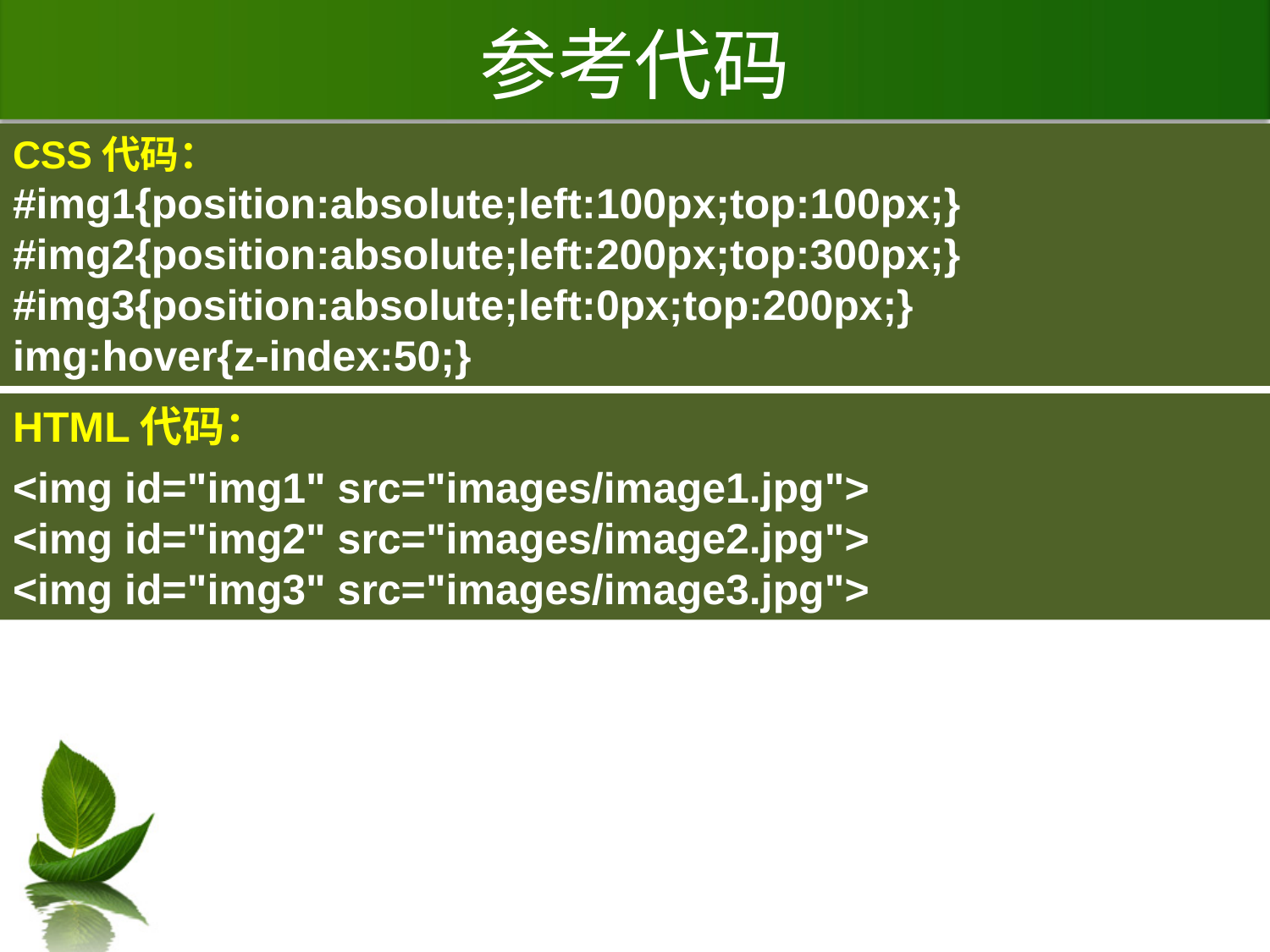

# 参考代码
CSS代码：
#img1{position:absolute;left:100px;top:100px;}
#img2{position:absolute;left:200px;top:300px;}
#img3{position:absolute;left:0px;top:200px;}
img:hover{z-index:50;}
HTML代码：
<img id="img1" src="images/image1.jpg">
<img id="img2" src="images/image2.jpg">
<img id="img3" src="images/image3.jpg">